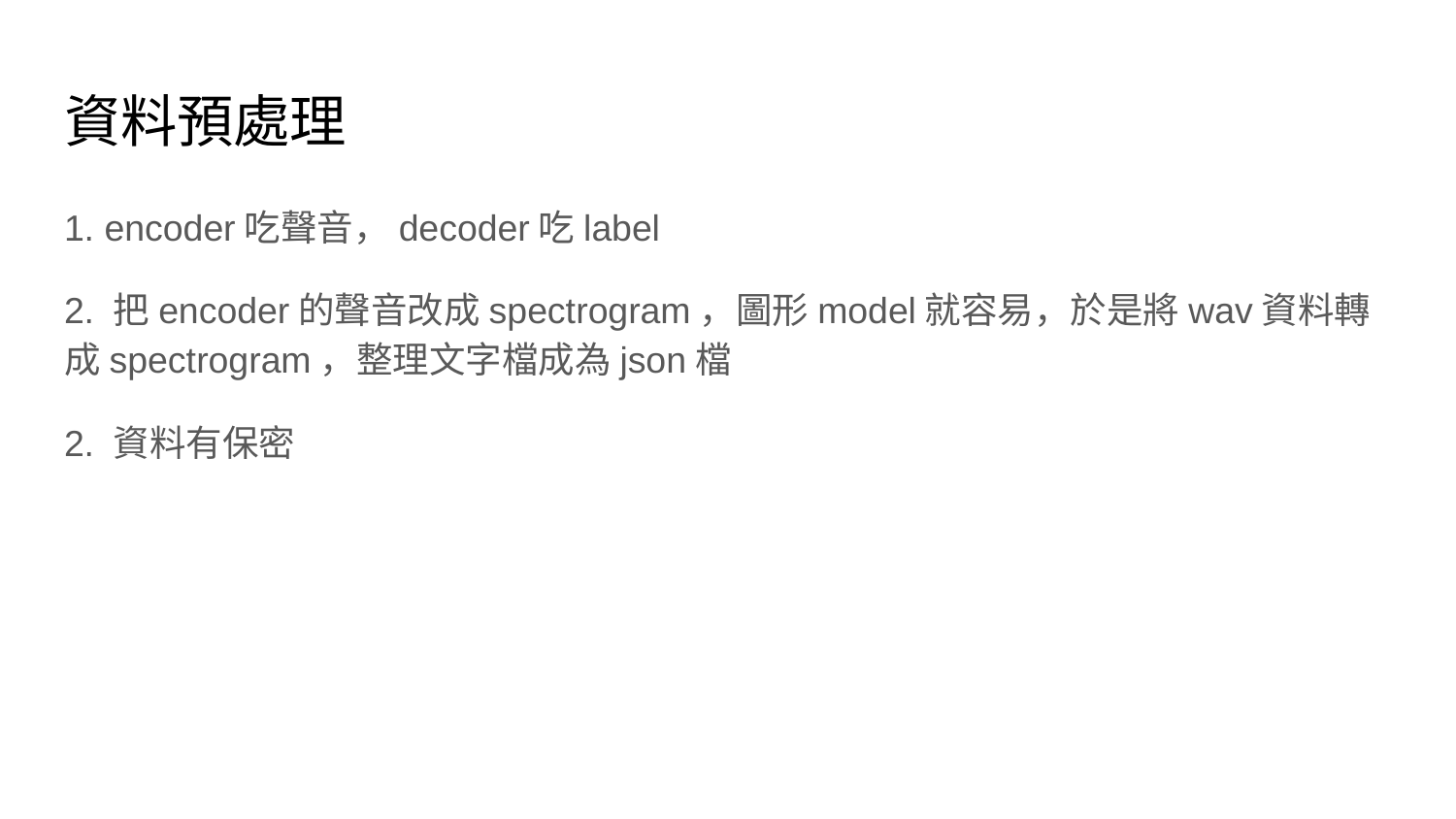

# 資料預處理
1. encoder吃聲音，decoder吃label
2. 把encoder的聲音改成spectrogram，圖形model就容易，於是將wav資料轉成spectrogram，整理文字檔成為json檔
2. 資料有保密